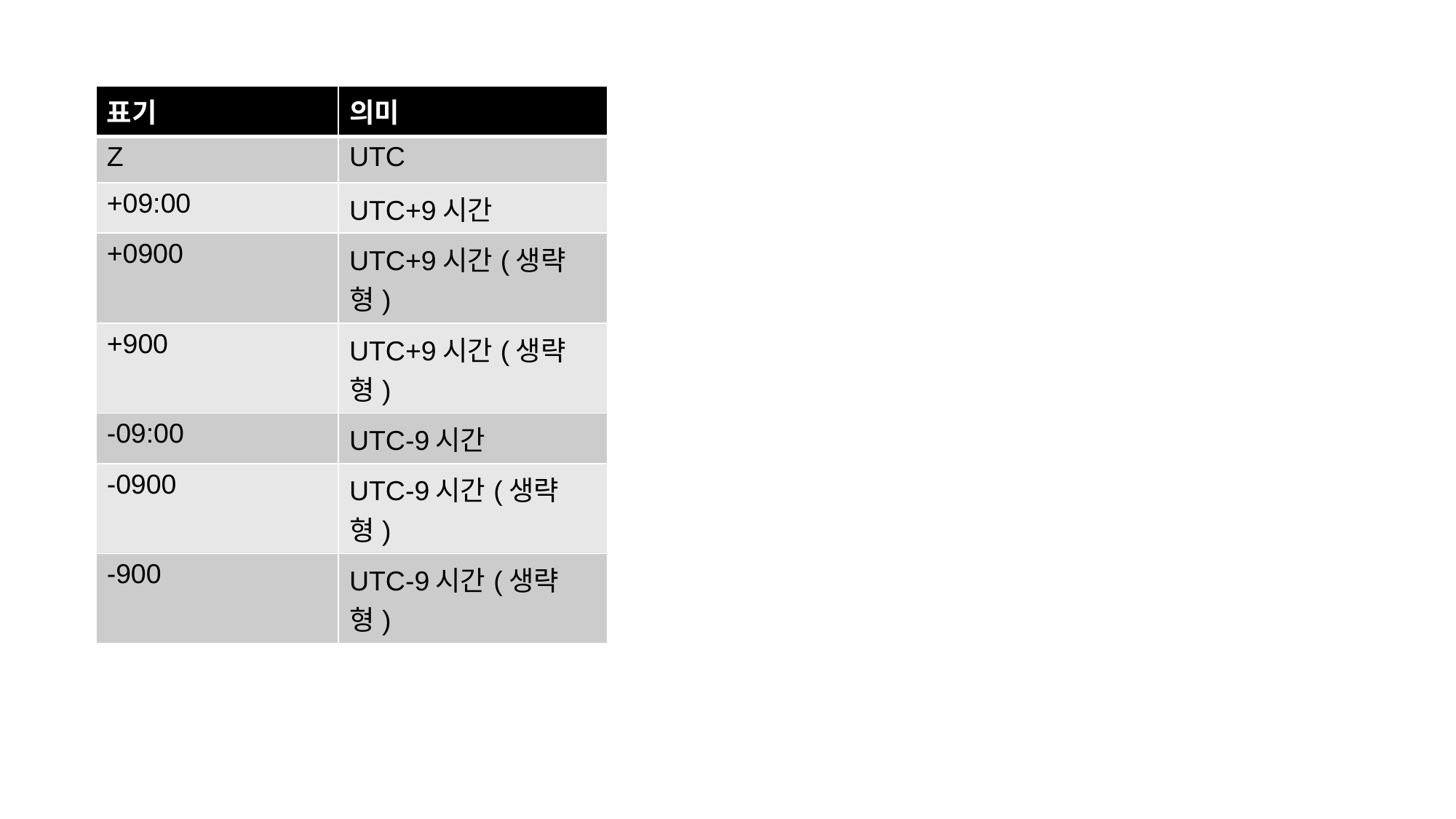

| 표기 | 의미 |
| --- | --- |
| Z | UTC |
| +09:00 | UTC+9시간 |
| +0900 | UTC+9시간(생략형) |
| +900 | UTC+9시간(생략형) |
| -09:00 | UTC-9시간 |
| -0900 | UTC-9시간(생략형) |
| -900 | UTC-9시간(생략형) |